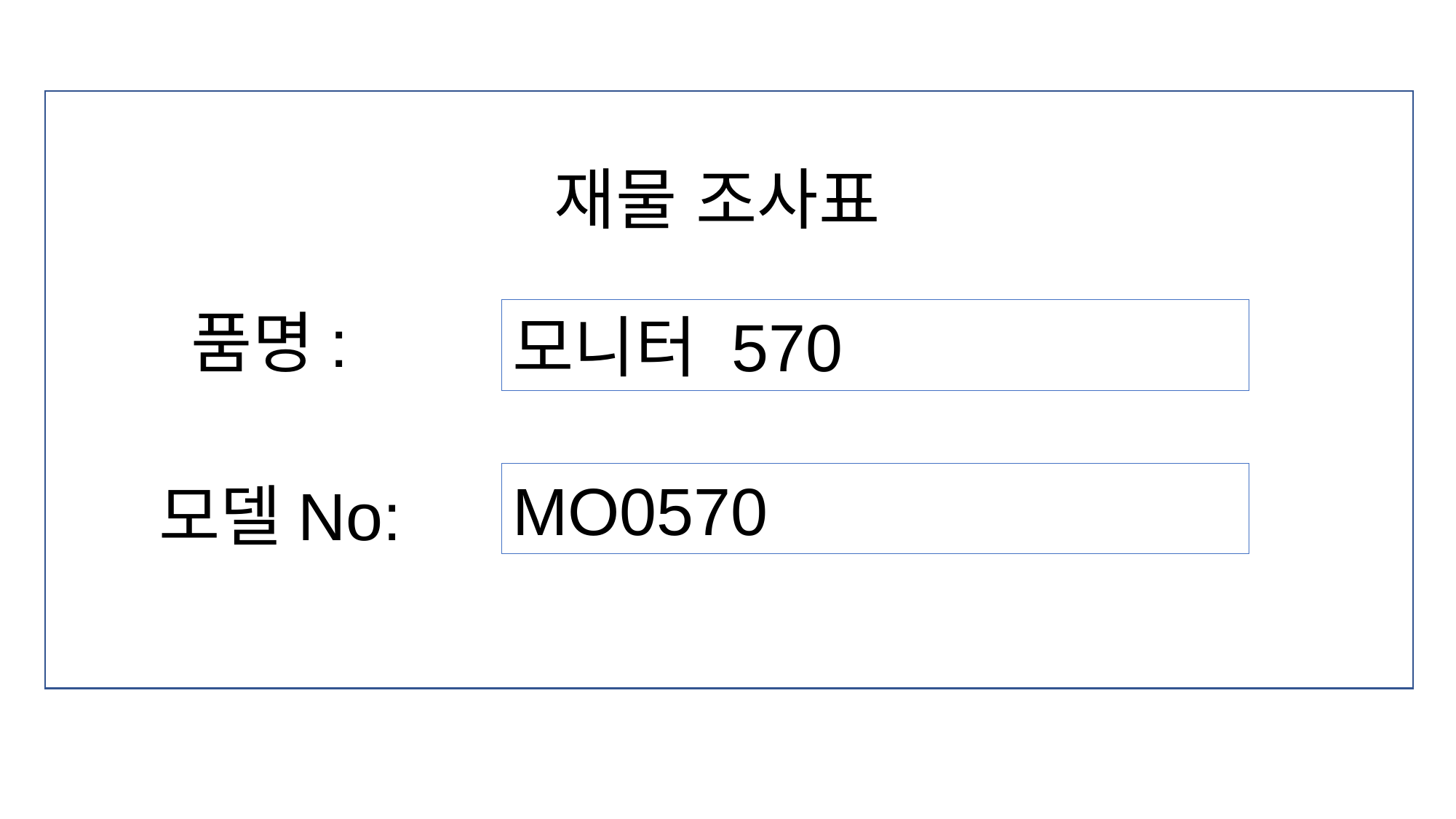

재물 조사표
품명:
모니터 570
MO0570
모델No: